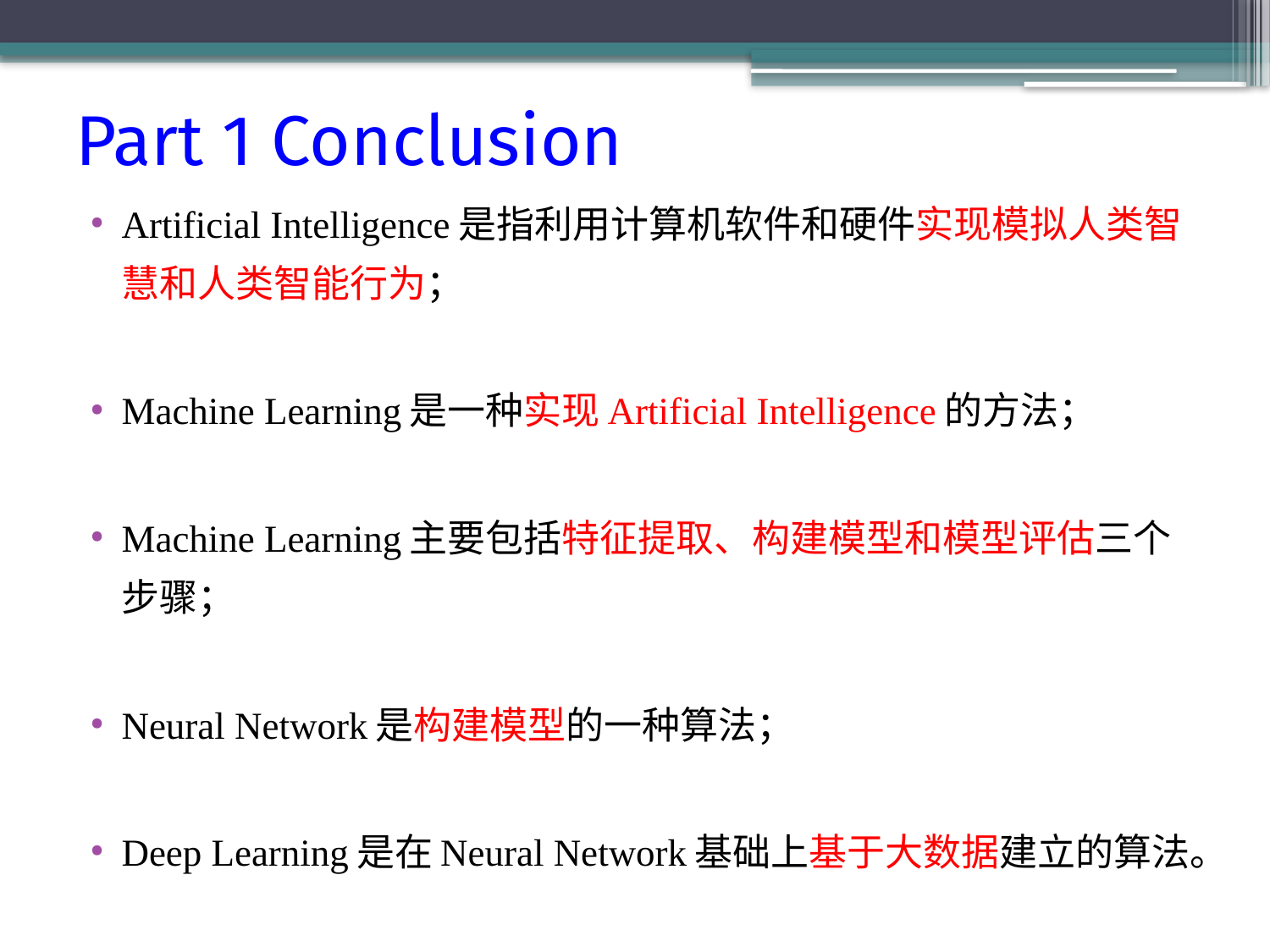

# Part 1 Conclusion
Artificial Intelligence是指利用计算机软件和硬件实现模拟人类智慧和人类智能行为；

Machine Learning是一种实现Artificial Intelligence的方法；

Machine Learning主要包括特征提取、构建模型和模型评估三个步骤；

Neural Network是构建模型的一种算法；

Deep Learning是在Neural Network基础上基于大数据建立的算法。